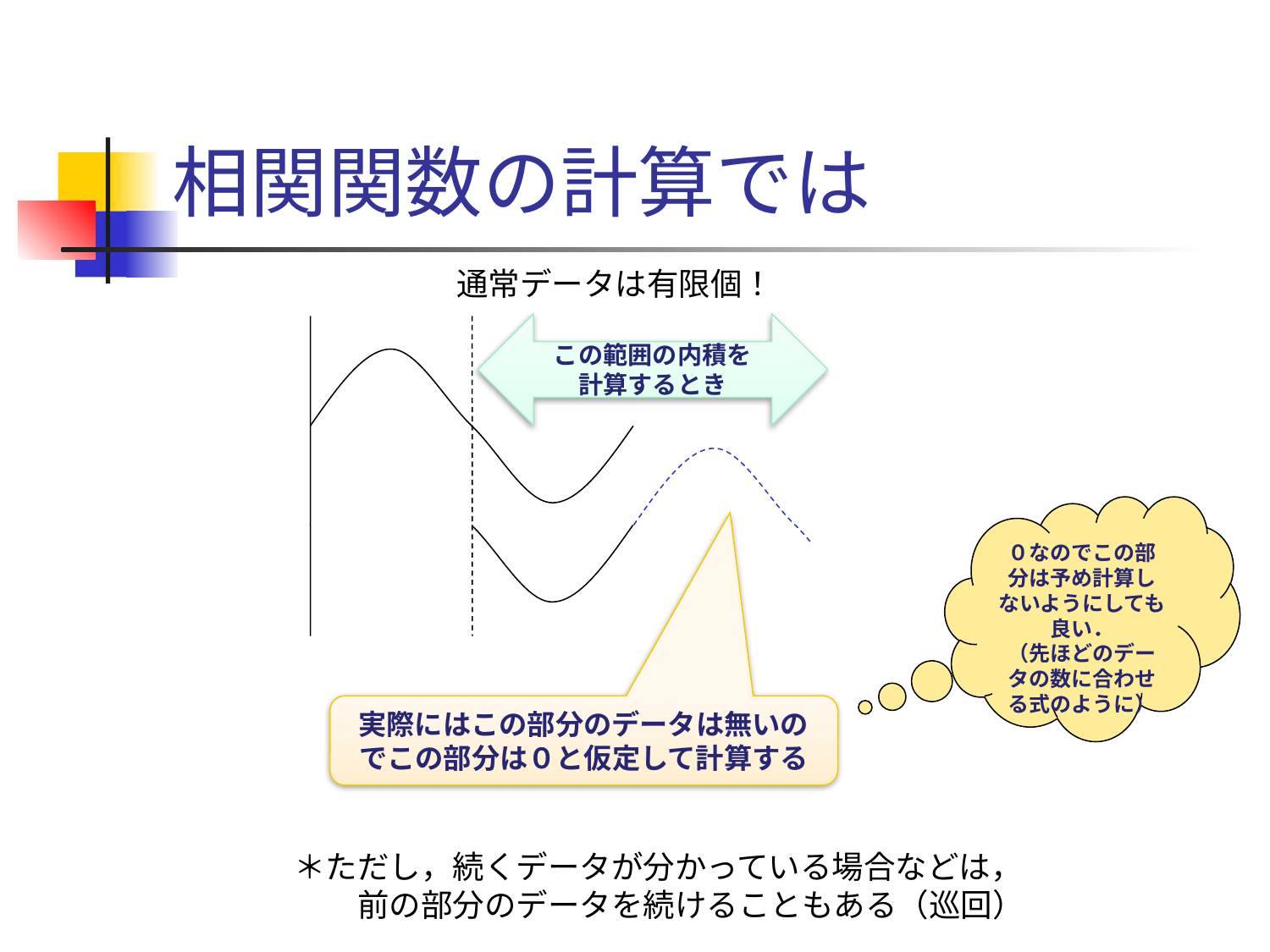

# 相関関数の計算では
通常データは有限個！
この範囲の内積を
計算するとき

０なのでこの部分は予め計算しないようにしても良い．
（先ほどのデータの数に合わせる式のように）
実際にはこの部分のデータは無いのでこの部分は０と仮定して計算する
＊ただし，続くデータが分かっている場合などは，
　　前の部分のデータを続けることもある（巡回）